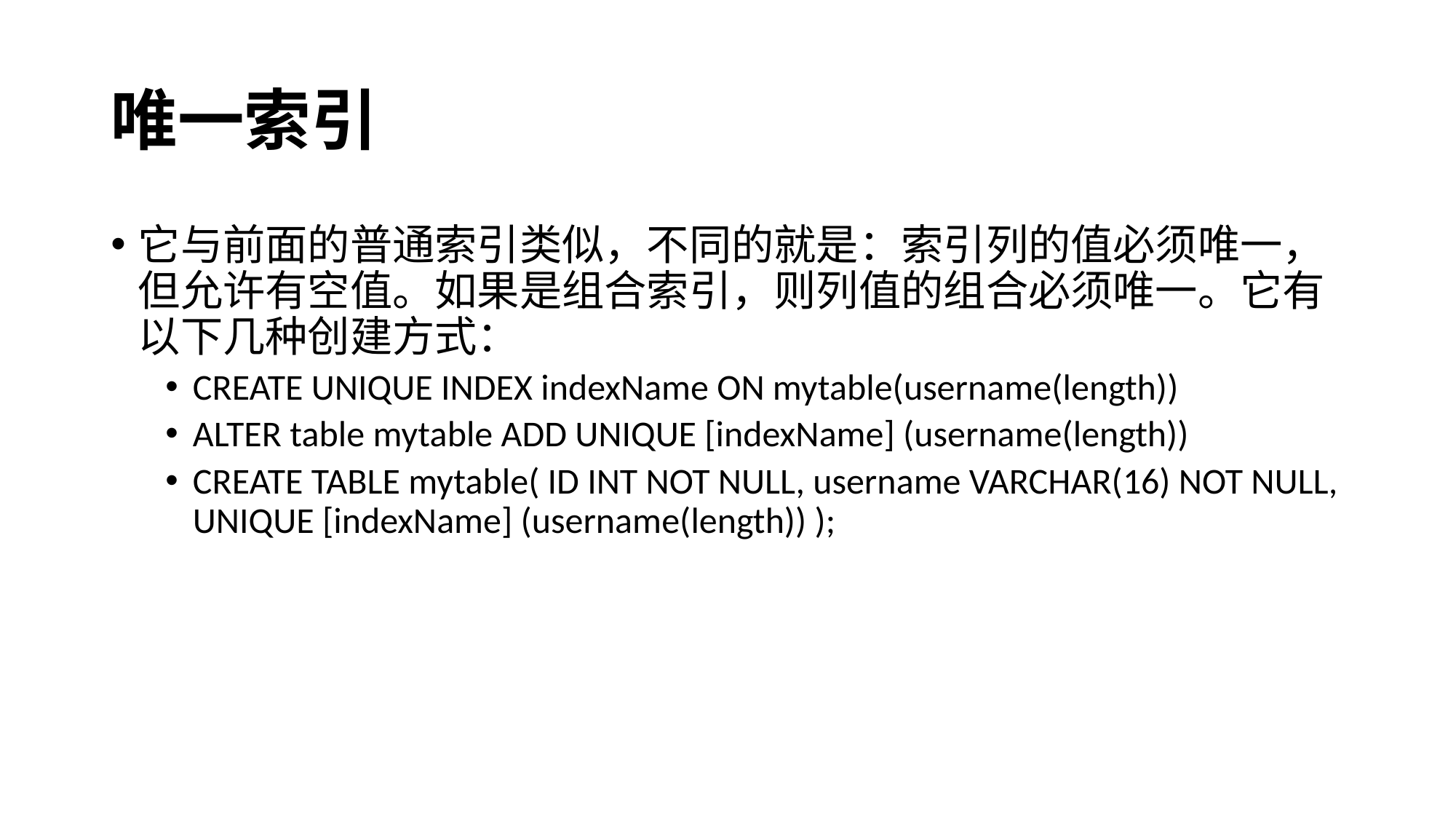

# 唯一索引
它与前面的普通索引类似，不同的就是：索引列的值必须唯一，但允许有空值。如果是组合索引，则列值的组合必须唯一。它有以下几种创建方式：
CREATE UNIQUE INDEX indexName ON mytable(username(length))
ALTER table mytable ADD UNIQUE [indexName] (username(length))
CREATE TABLE mytable( ID INT NOT NULL, username VARCHAR(16) NOT NULL, UNIQUE [indexName] (username(length)) );